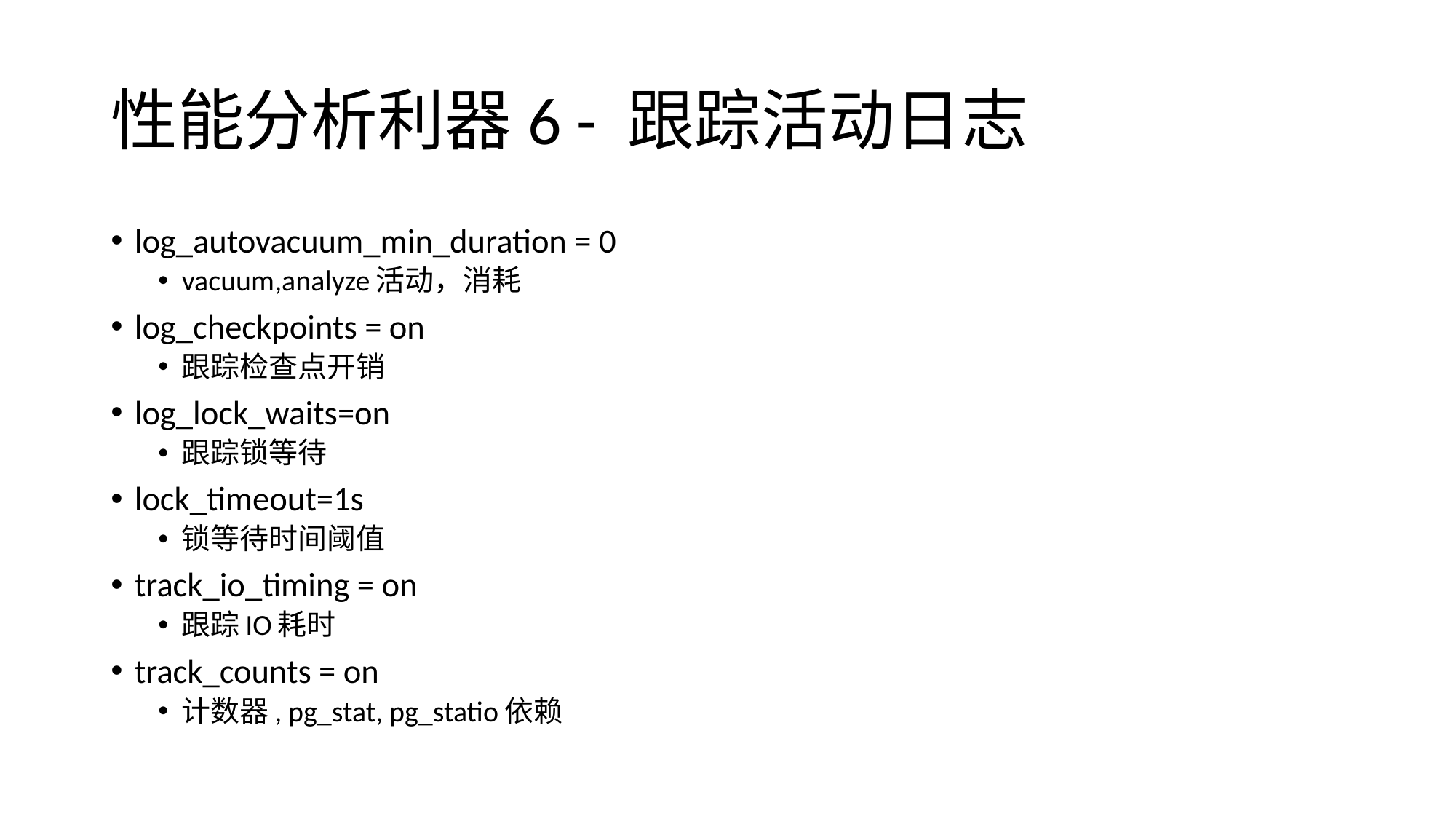

# 性能分析利器6 - 跟踪活动日志
log_autovacuum_min_duration = 0
vacuum,analyze活动，消耗
log_checkpoints = on
跟踪检查点开销
log_lock_waits=on
跟踪锁等待
lock_timeout=1s
锁等待时间阈值
track_io_timing = on
跟踪IO耗时
track_counts = on
计数器, pg_stat, pg_statio依赖